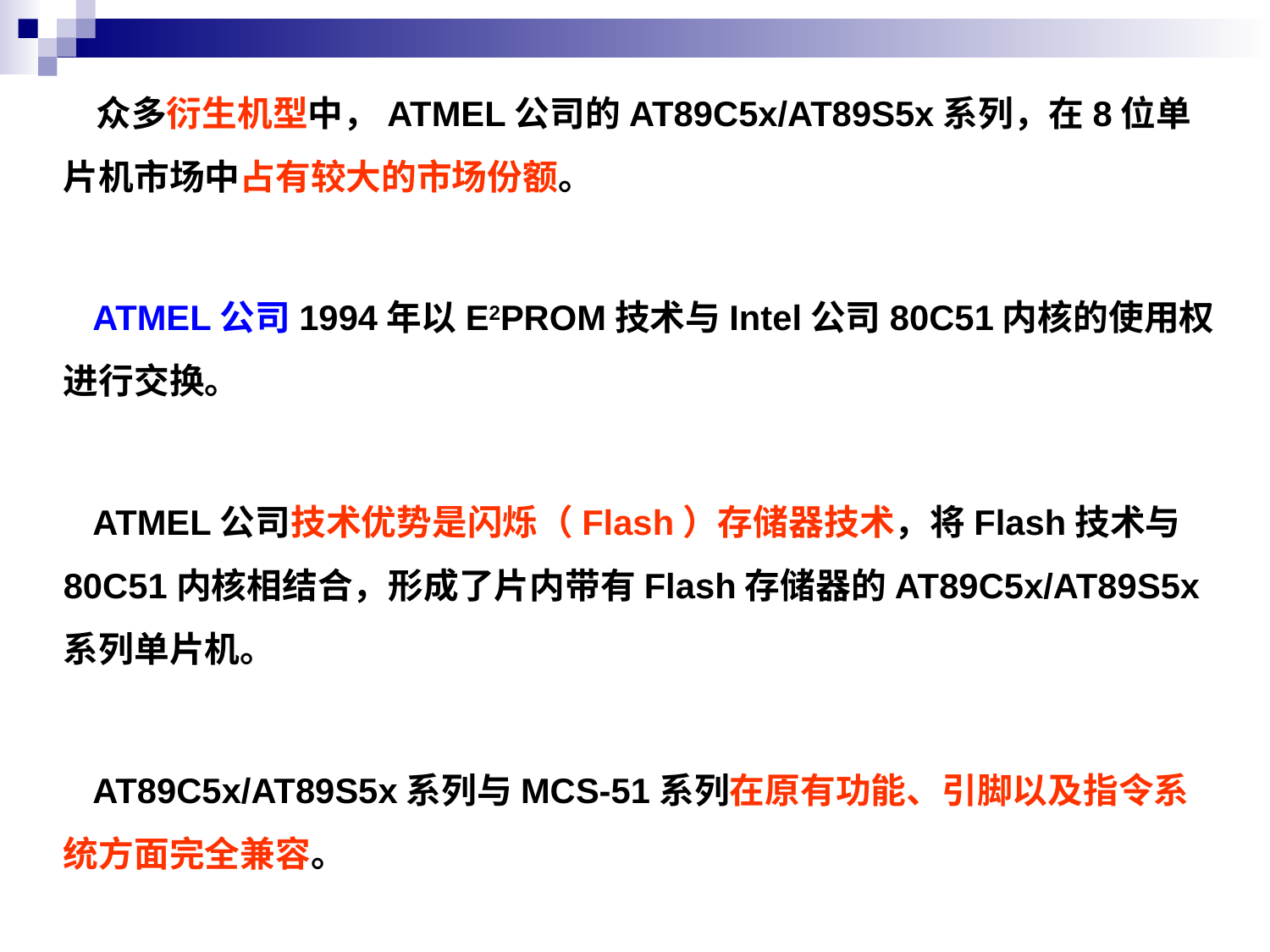

# 众多衍生机型中，ATMEL公司的AT89C5x/AT89S5x系列，在8位单片机市场中占有较大的市场份额。

   ATMEL公司1994年以E2PROM技术与Intel公司80C51内核的使用权进行交换。

   ATMEL公司技术优势是闪烁（Flash）存储器技术，将Flash技术与80C51内核相结合，形成了片内带有Flash存储器的AT89C5x/AT89S5x系列单片机。

   AT89C5x/AT89S5x系列与MCS-51系列在原有功能、引脚以及指令系统方面完全兼容。
27